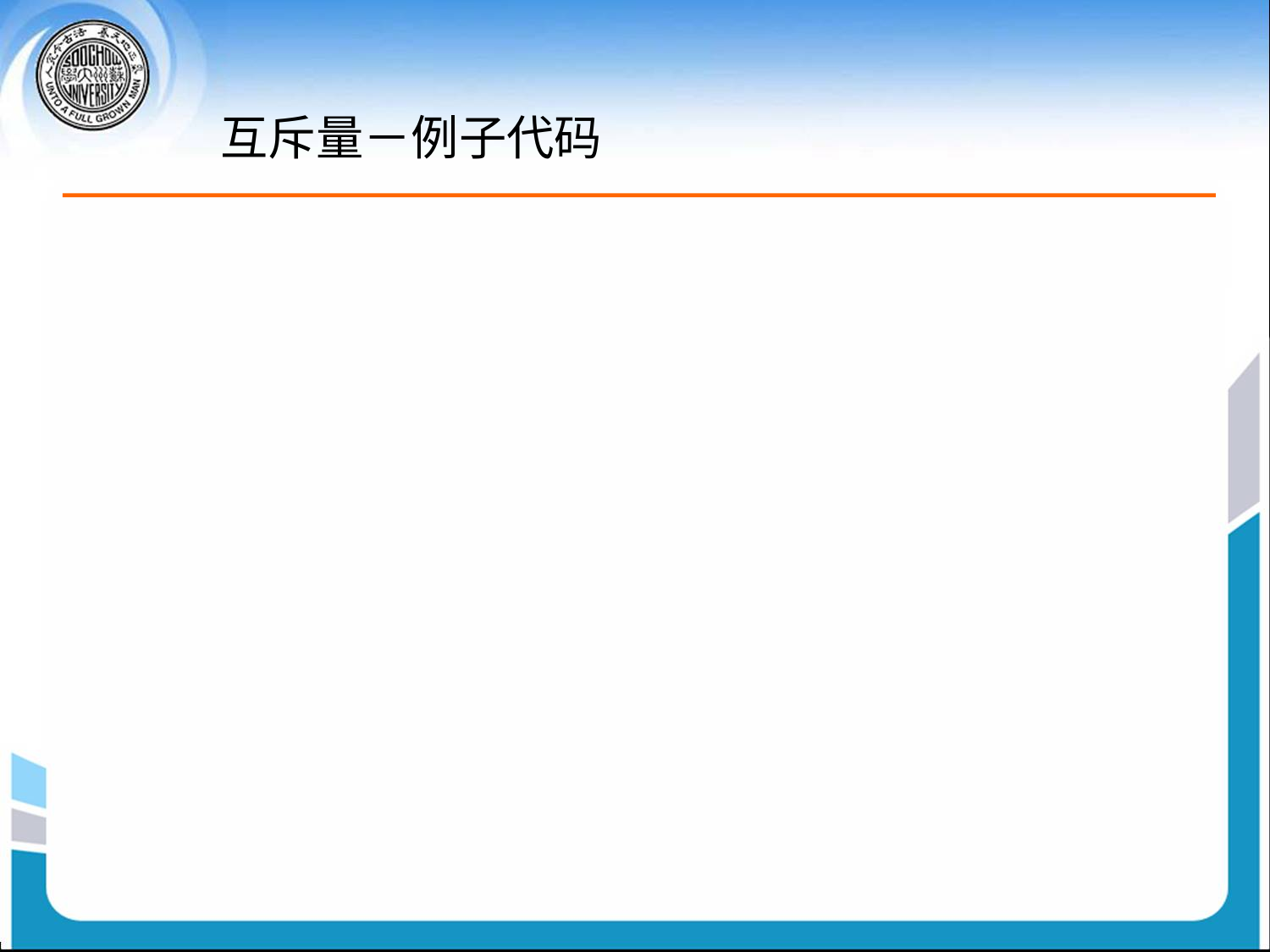

# 互斥量－例子代码
#include "stdafx.h"
#include <windows.h>
#include <iostream.h>

#define THREAD_INSTANCE_NUMBER 3

LONG g_RessourceInUse=FALSE;
LONG g_iCounter=0;

void  ThreadProc(void  *pData) {
	int ThreadNumTemp=(*(int *) pData);
	HANDLE hMutex;
	cout<<"ThreadProc:"<<ThreadNumTemp<<" in Running!"<<endl;
	if ((hMutex=OpenMutex(MUTEX_ALL_ACCESS,FALSE,"Mutex.Test"))==NULL)
		cout<<"Open mutex error!"<<endl;
	WaitForSingleObject(hMutex,INFINITE);
	cout<<"ThreadProc:"<<ThreadNumTemp<<" gets the mutex."<<endl;
	ReleaseMutex(hMutex);
	CloseHandle(hMutex);
	cout<<"ThreadProc:"<<ThreadNumTemp<<" end."<<endl;

}